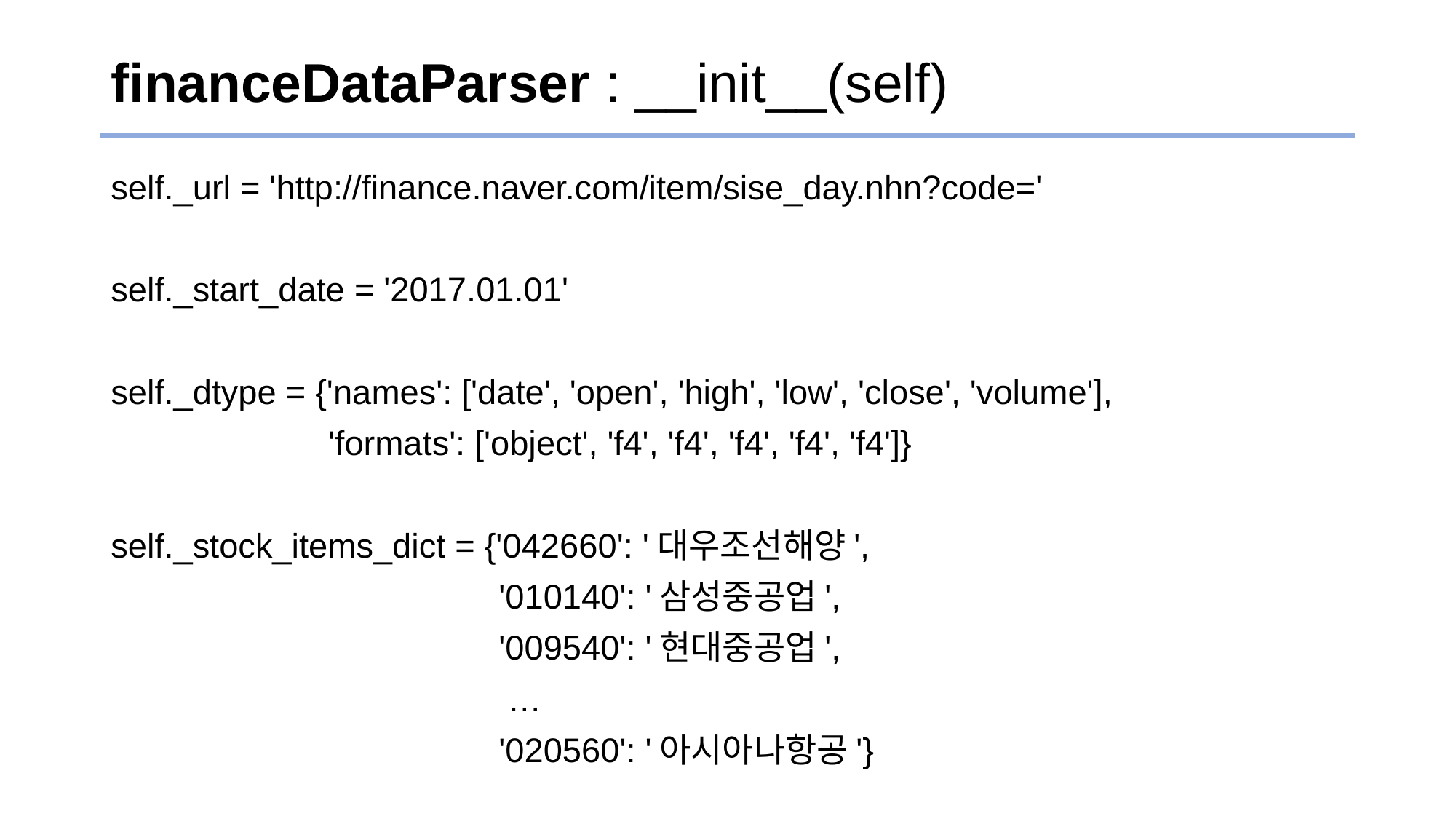

# financeDataParser : __init__(self)
self._url = 'http://finance.naver.com/item/sise_day.nhn?code='

self._start_date = '2017.01.01'

self._dtype = {'names': ['date', 'open', 'high', 'low', 'close', 'volume'],
                       'formats': ['object', 'f4', 'f4', 'f4', 'f4', 'f4']}

self._stock_items_dict = {'042660': '대우조선해양',
                                         '010140': '삼성중공업',
                                         '009540': '현대중공업',
                                          …
                                         '020560': '아시아나항공'}